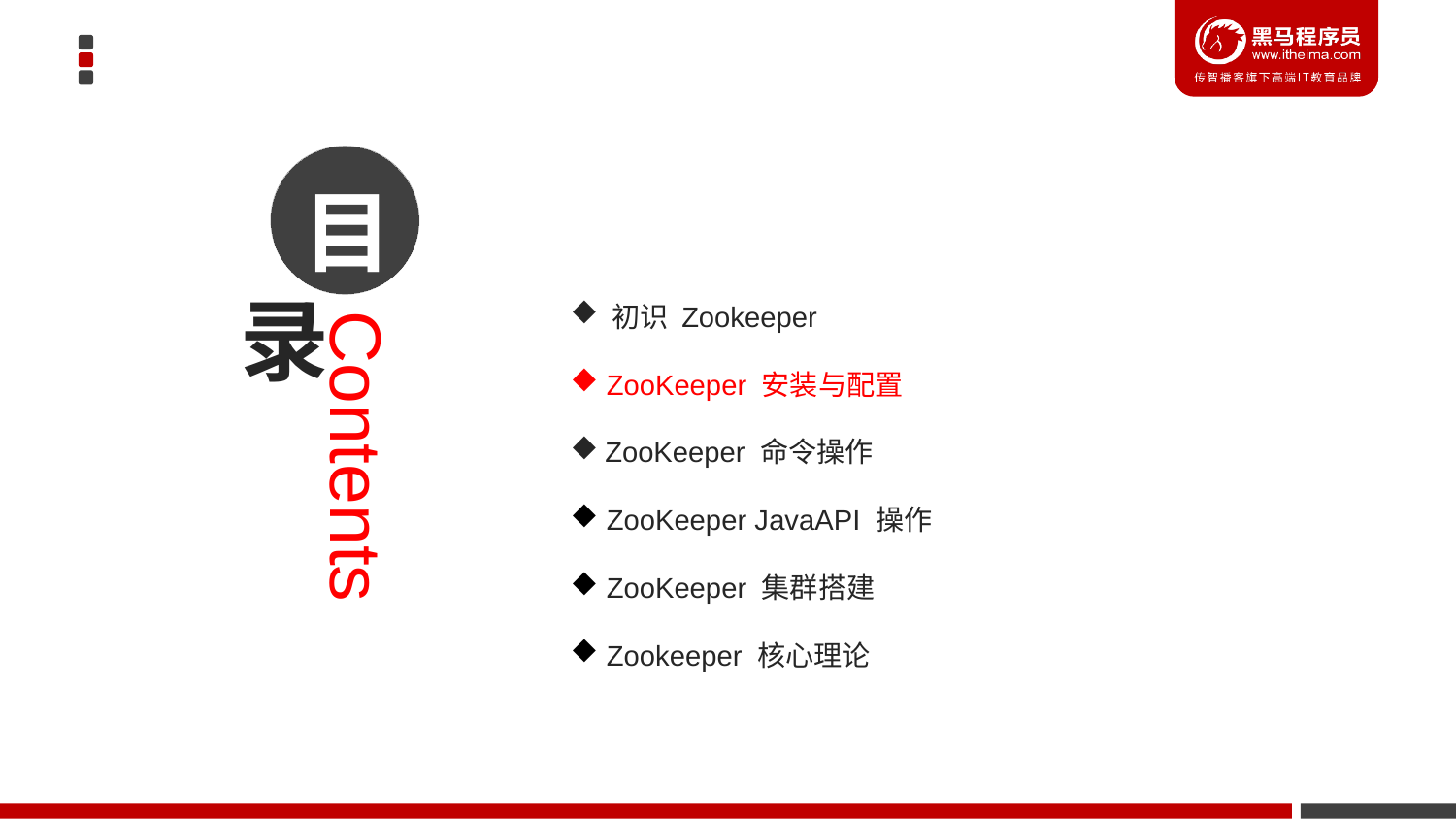

目
 初识 Zookeeper
 ZooKeeper 安装与配置
 ZooKeeper 命令操作
 ZooKeeper JavaAPI 操作
 ZooKeeper 集群搭建
 Zookeeper 核心理论
录
Contents